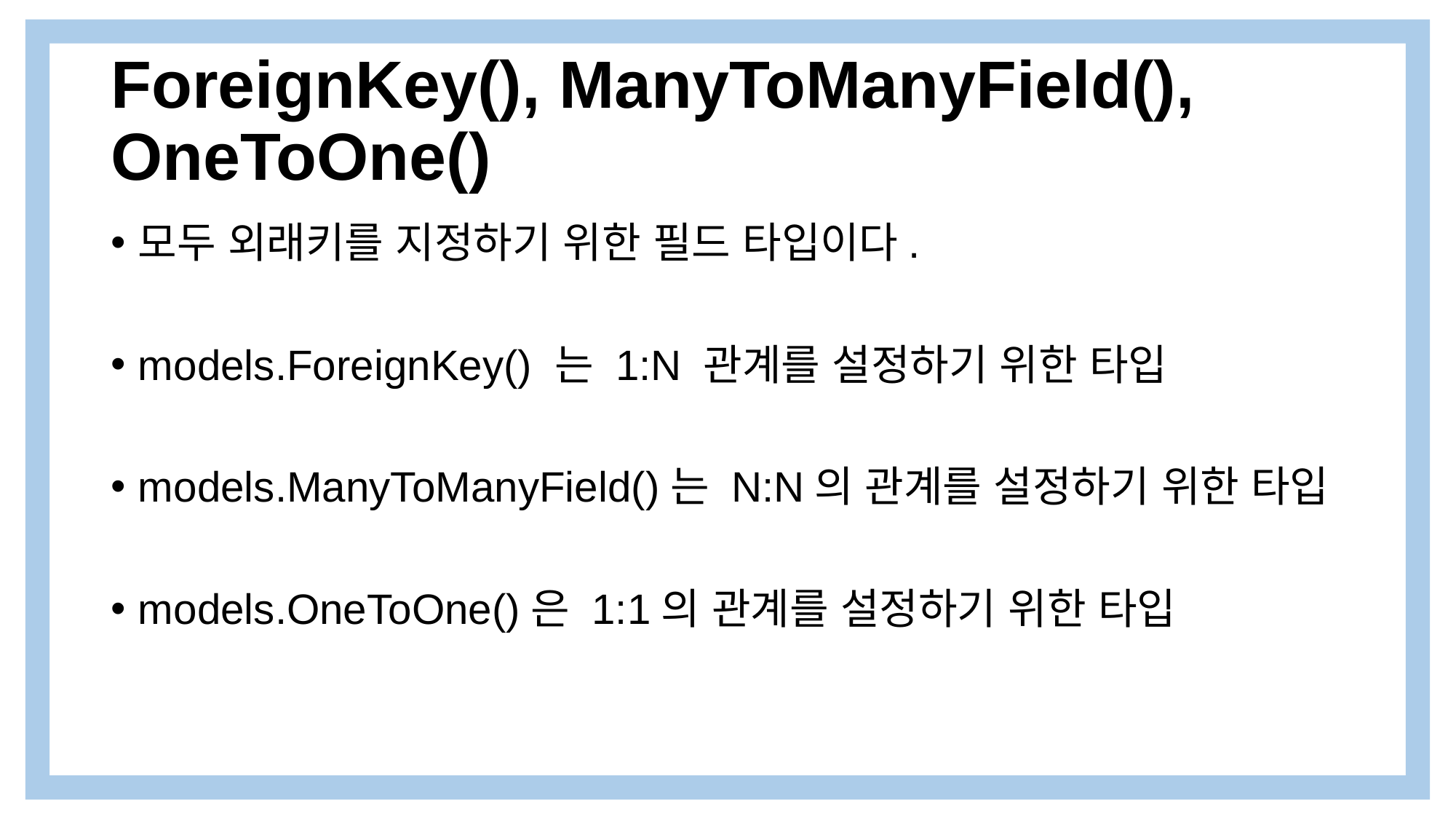

# ForeignKey(), ManyToManyField(), OneToOne()
모두 외래키를 지정하기 위한 필드 타입이다.

models.ForeignKey() 는 1:N 관계를 설정하기 위한 타입

models.ManyToManyField()는 N:N의 관계를 설정하기 위한 타입

models.OneToOne()은 1:1의 관계를 설정하기 위한 타입